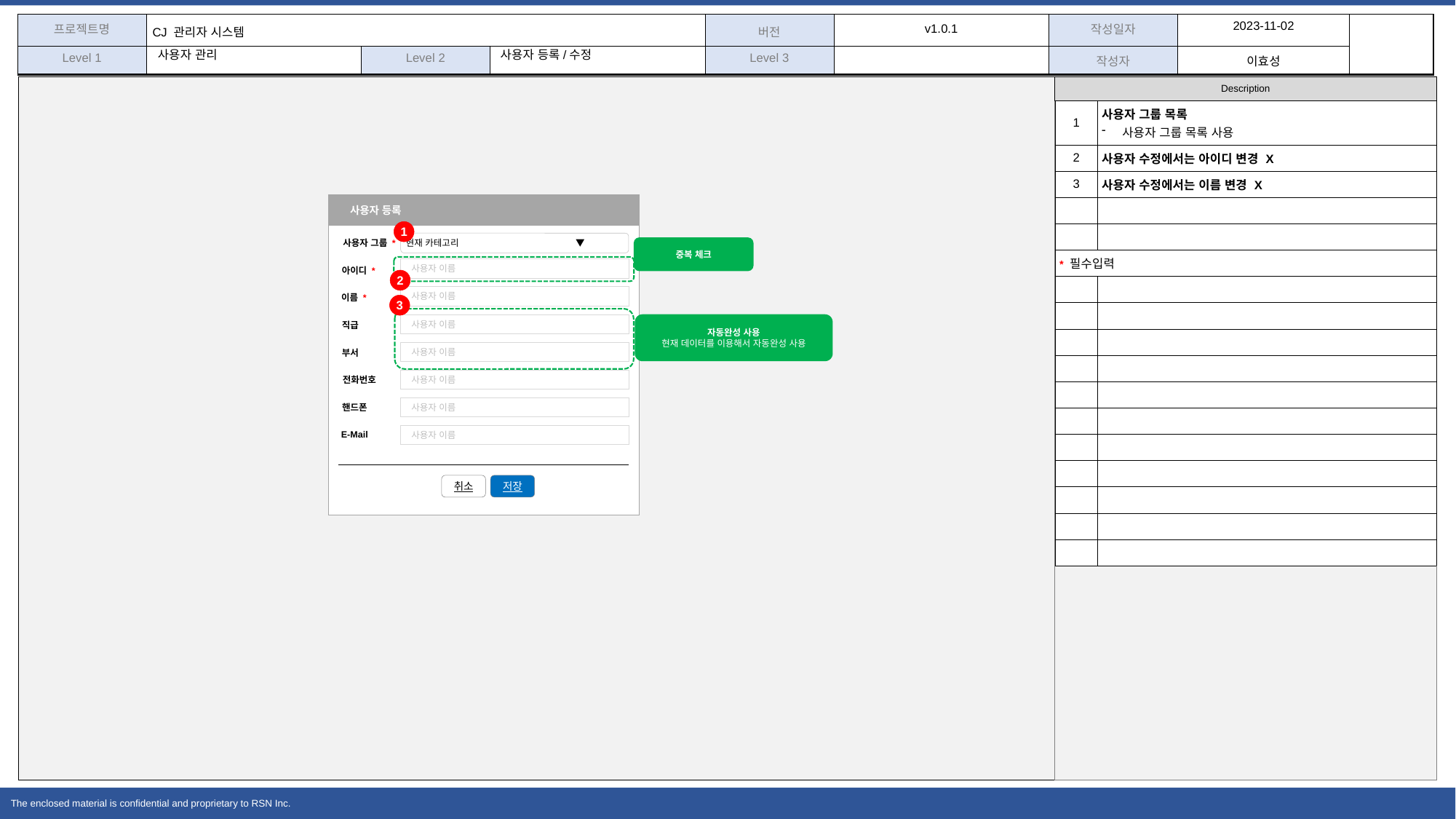

사용자 관리
사용자 등록/수정
| 1 | 사용자 그룹 목록 사용자 그룹 목록 사용 |
| --- | --- |
| 2 | 사용자 수정에서는 아이디 변경 X |
| 3 | 사용자 수정에서는 이름 변경 X |
|  |  |
|  |  |
| \* 필수입력 |  |
|  |  |
|  |  |
|  |  |
|  |  |
|  |  |
|  |  |
|  |  |
|  |  |
|  |  |
|  |  |
|  |  |
사용자 등록
1

사용자 그룹 *
현재 카테고리                                              ▼
중복 체크

사용자 이름
아이디 *
2
사용자 이름
이름 *
3

자동완성 사용
현재 데이터를 이용해서 자동완성 사용
직급
사용자 이름
부서
사용자 이름
전화번호
사용자 이름
핸드폰
사용자 이름
E-Mail
사용자 이름
취소
저장